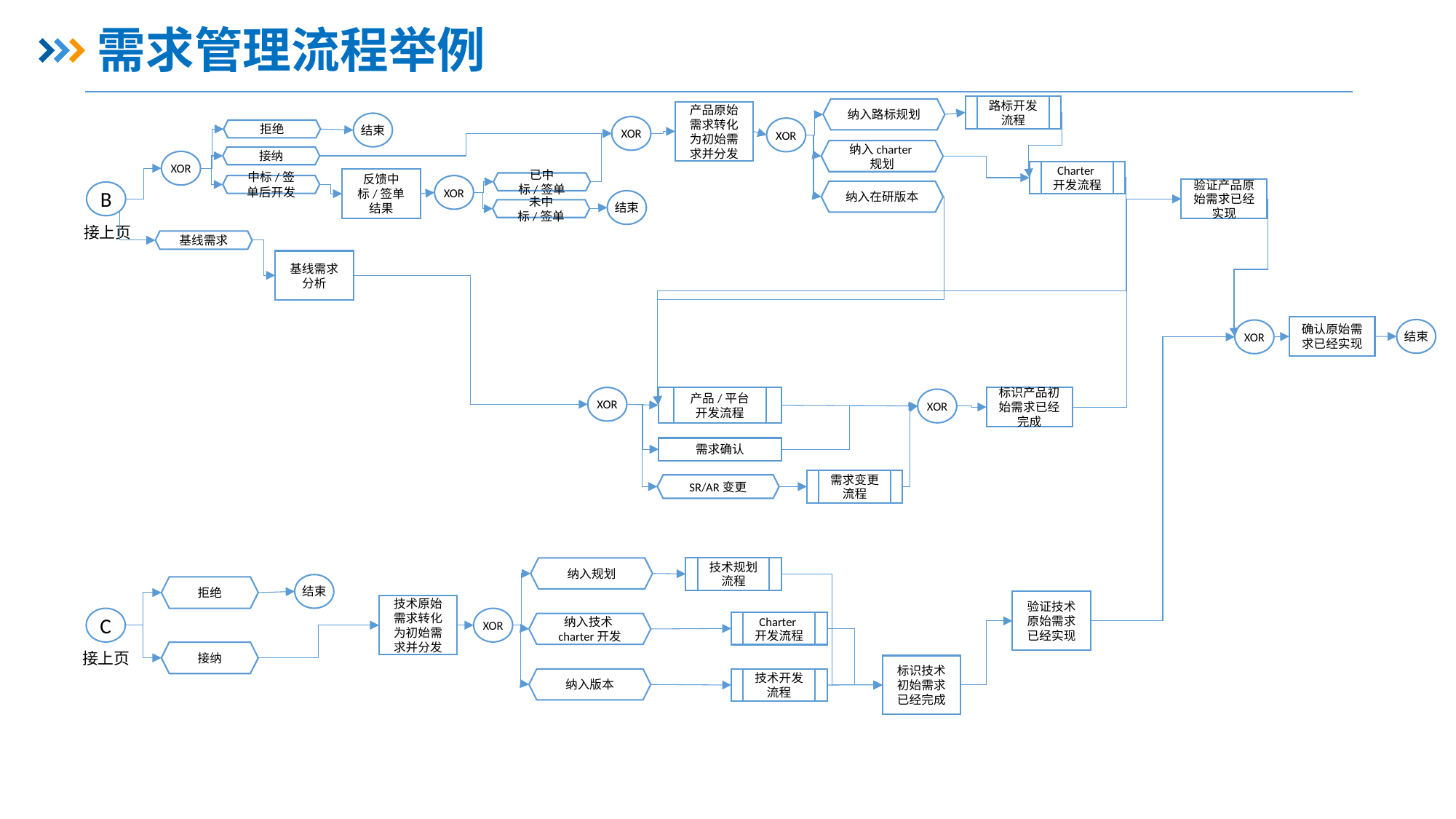

# 需求管理流程举例
路标开发流程
纳入路标规划
产品原始需求转化为初始需求并分发
结束
XOR
XOR
拒绝
纳入charter规划
接纳
XOR
Charter开发流程
反馈中标/签单结果
已中标/签单
中标/签单后开发
XOR
验证产品原始需求已经实现
纳入在研版本
B
结束
未中标/签单
接上页
基线需求
基线需求分析
确认原始需求已经实现
结束
XOR
标识产品初始需求已经完成
XOR
产品/平台开发流程
XOR
需求确认
需求变更流程
SR/AR变更
技术规划流程
纳入规划
结束
拒绝
验证技术原始需求已经实现
技术原始需求转化为初始需求并分发
XOR
C
Charter开发流程
纳入技术charter开发
接纳
接上页
标识技术初始需求已经完成
技术开发流程
纳入版本